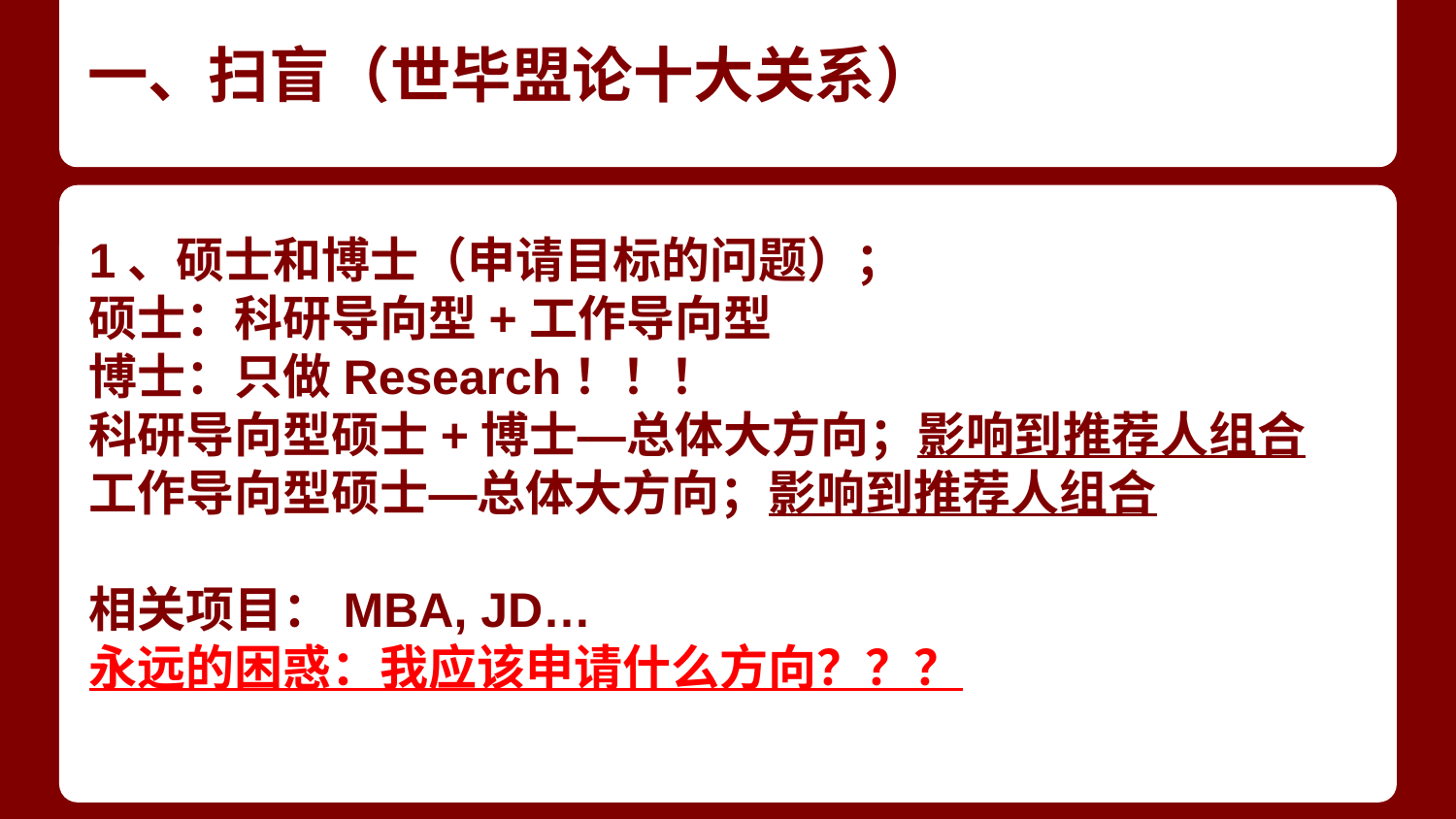

# 一、扫盲（世毕盟论十大关系）
1、硕士和博士（申请目标的问题）；
硕士：科研导向型+工作导向型
博士：只做Research！！！
科研导向型硕士+博士—总体大方向；影响到推荐人组合
工作导向型硕士—总体大方向；影响到推荐人组合

相关项目：MBA, JD…
永远的困惑：我应该申请什么方向？？？